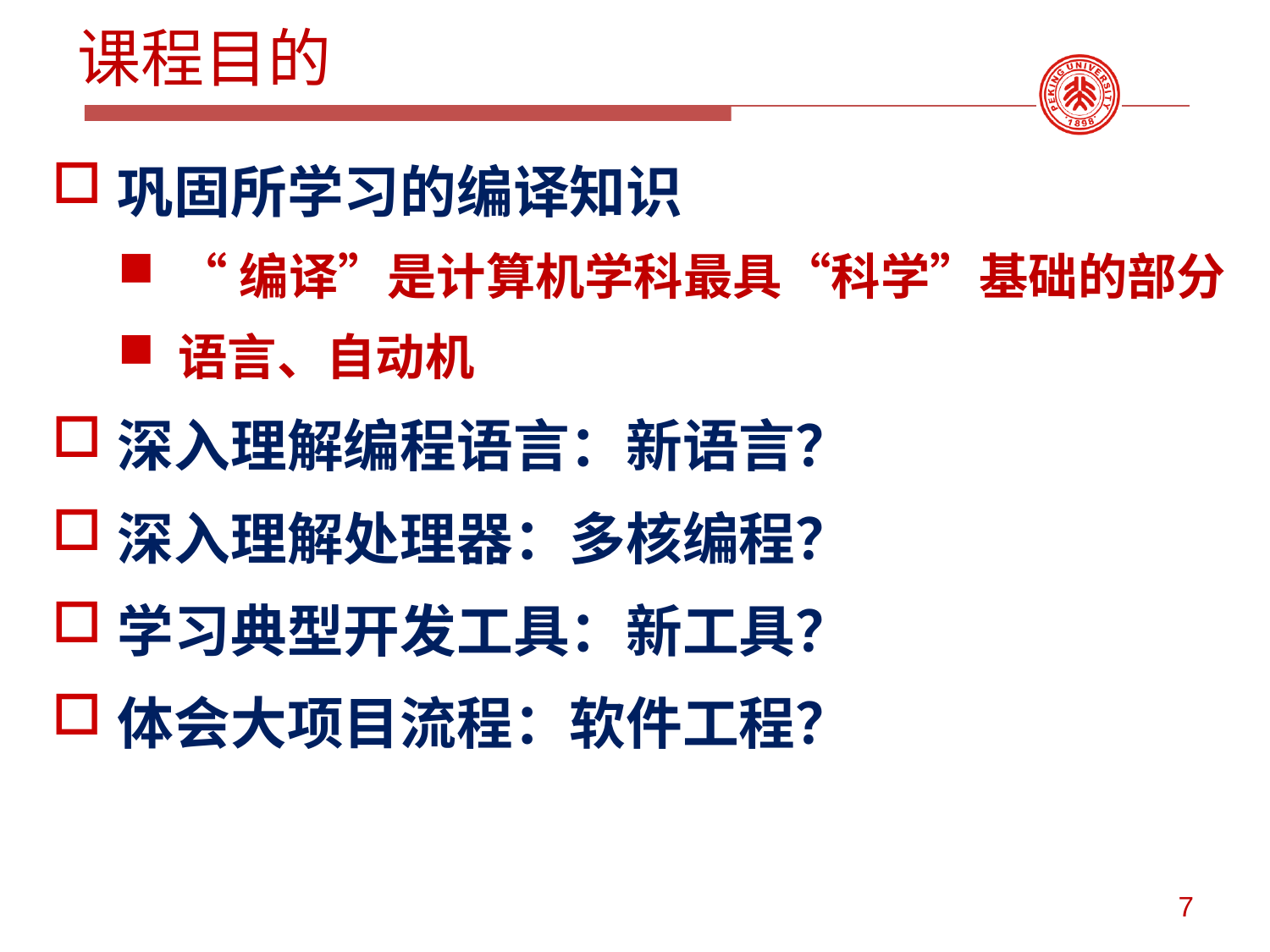

# 课程目的
巩固所学习的编译知识
“编译”是计算机学科最具“科学”基础的部分
语言、自动机
深入理解编程语言：新语言？
深入理解处理器：多核编程？
学习典型开发工具：新工具？
体会大项目流程：软件工程？
7